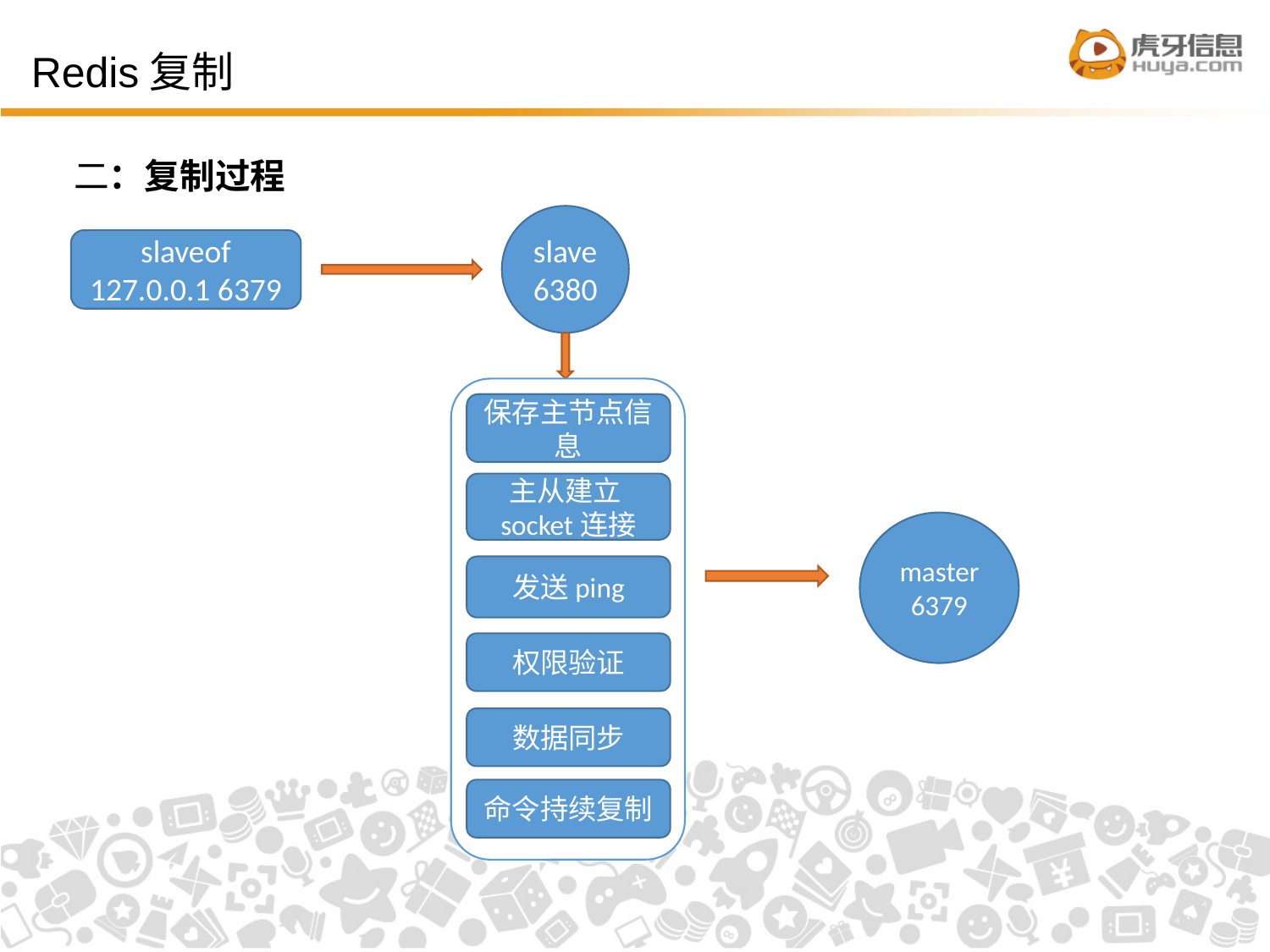

Redis复制
 二：复制过程

slave
6380
slaveof 127.0.0.1 6379

保存主节点信息
主从建立socket连接
master 6379
发送ping

权限验证
数据同步
命令持续复制